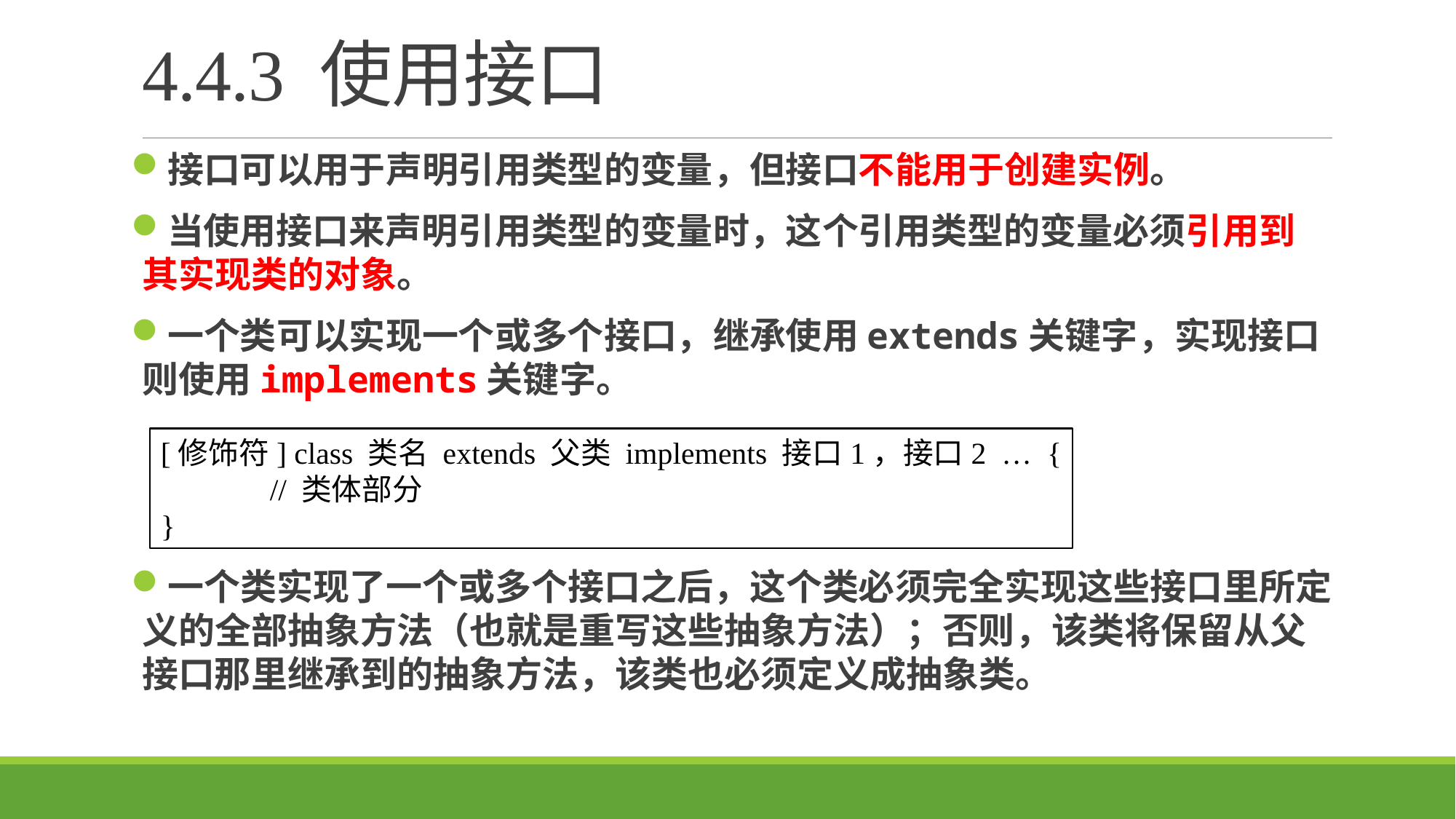

# 4.4.3 使用接口
接口可以用于声明引用类型的变量，但接口不能用于创建实例。
当使用接口来声明引用类型的变量时，这个引用类型的变量必须引用到其实现类的对象。
一个类可以实现一个或多个接口，继承使用extends关键字，实现接口则使用implements关键字。
[修饰符] class 类名 extends 父类 implements 接口1，接口2  …  {
	// 类体部分
}
一个类实现了一个或多个接口之后，这个类必须完全实现这些接口里所定义的全部抽象方法（也就是重写这些抽象方法）；否则，该类将保留从父接口那里继承到的抽象方法，该类也必须定义成抽象类。